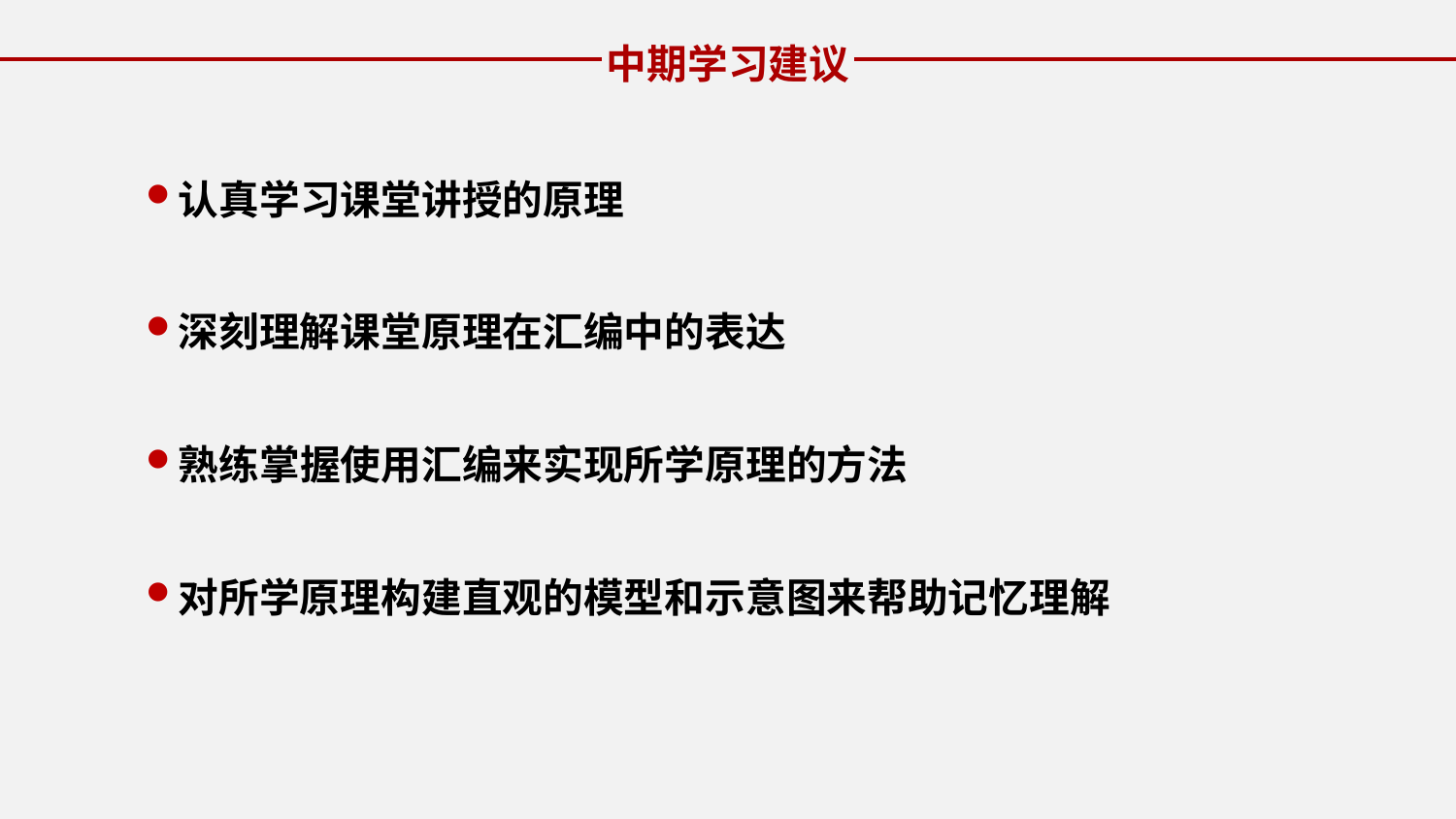

中期学习建议
认真学习课堂讲授的原理

深刻理解课堂原理在汇编中的表达

熟练掌握使用汇编来实现所学原理的方法

对所学原理构建直观的模型和示意图来帮助记忆理解